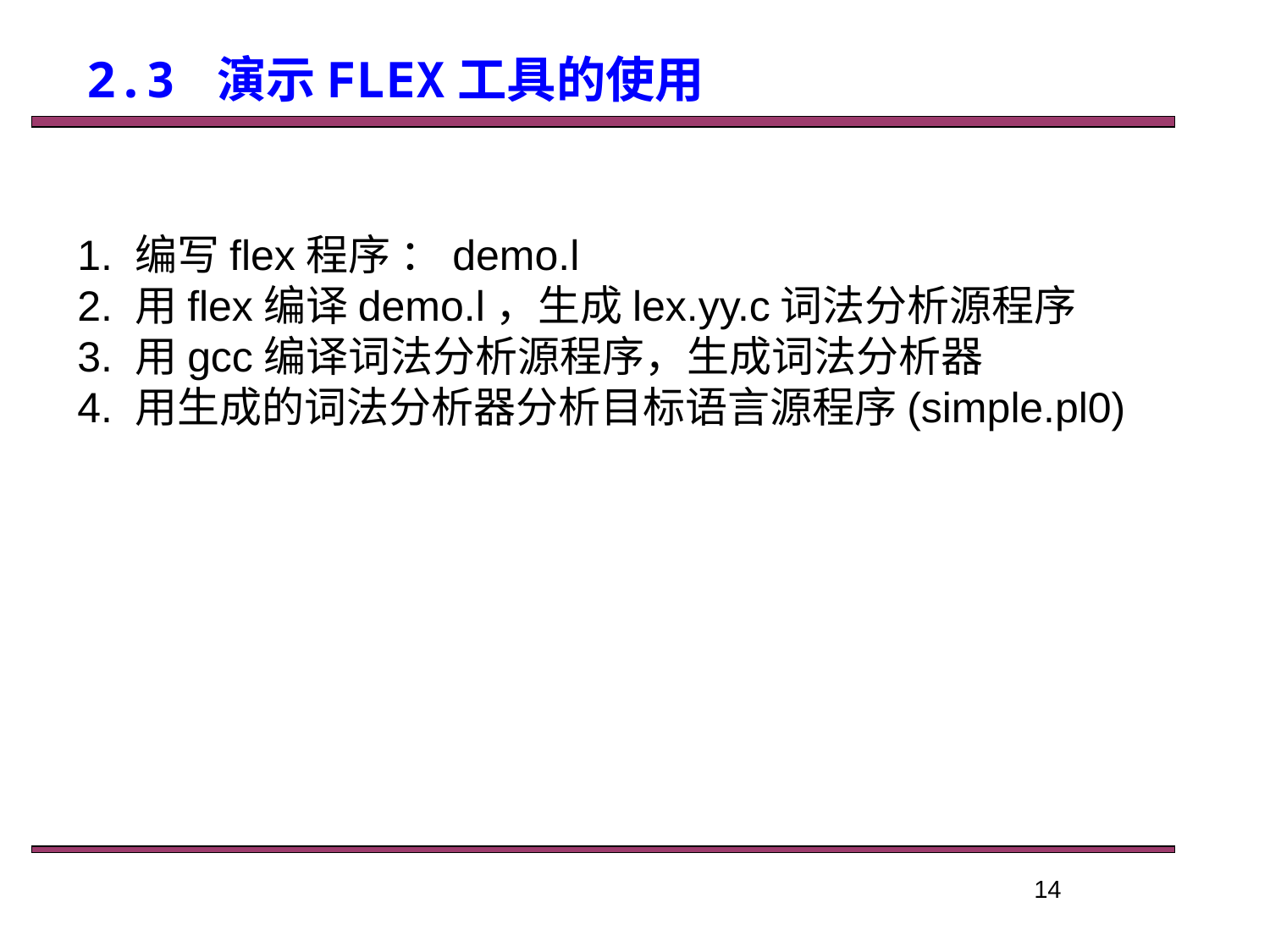

2.3 演示FLEX工具的使用
1. 编写flex程序 ：demo.l
2. 用flex编译demo.l，生成lex.yy.c词法分析源程序
3. 用gcc编译词法分析源程序，生成词法分析器
4. 用生成的词法分析器分析目标语言源程序(simple.pl0)
14